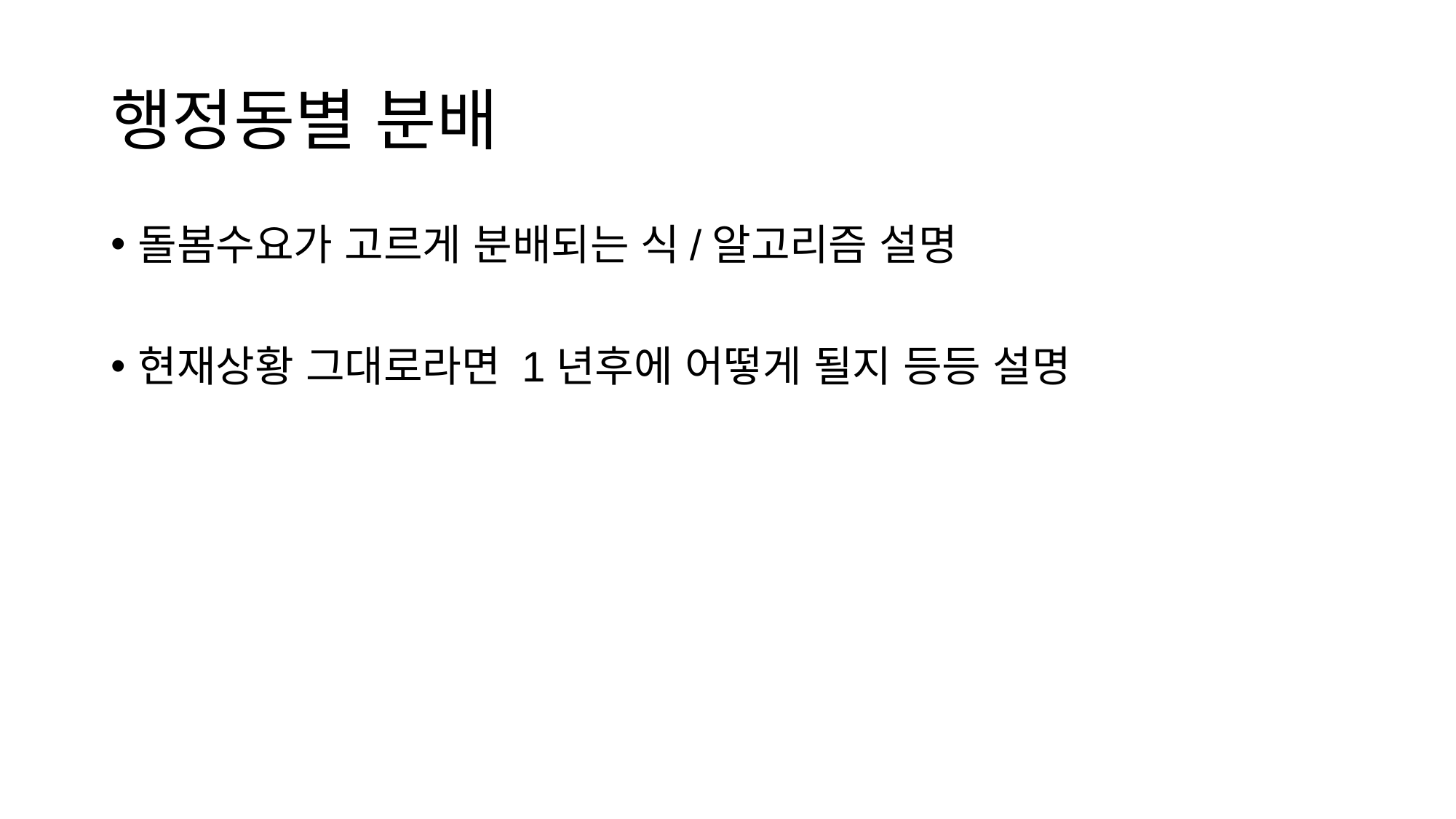

# 행정동별 분배
돌봄수요가 고르게 분배되는 식/알고리즘 설명

현재상황 그대로라면 1년후에 어떻게 될지 등등 설명